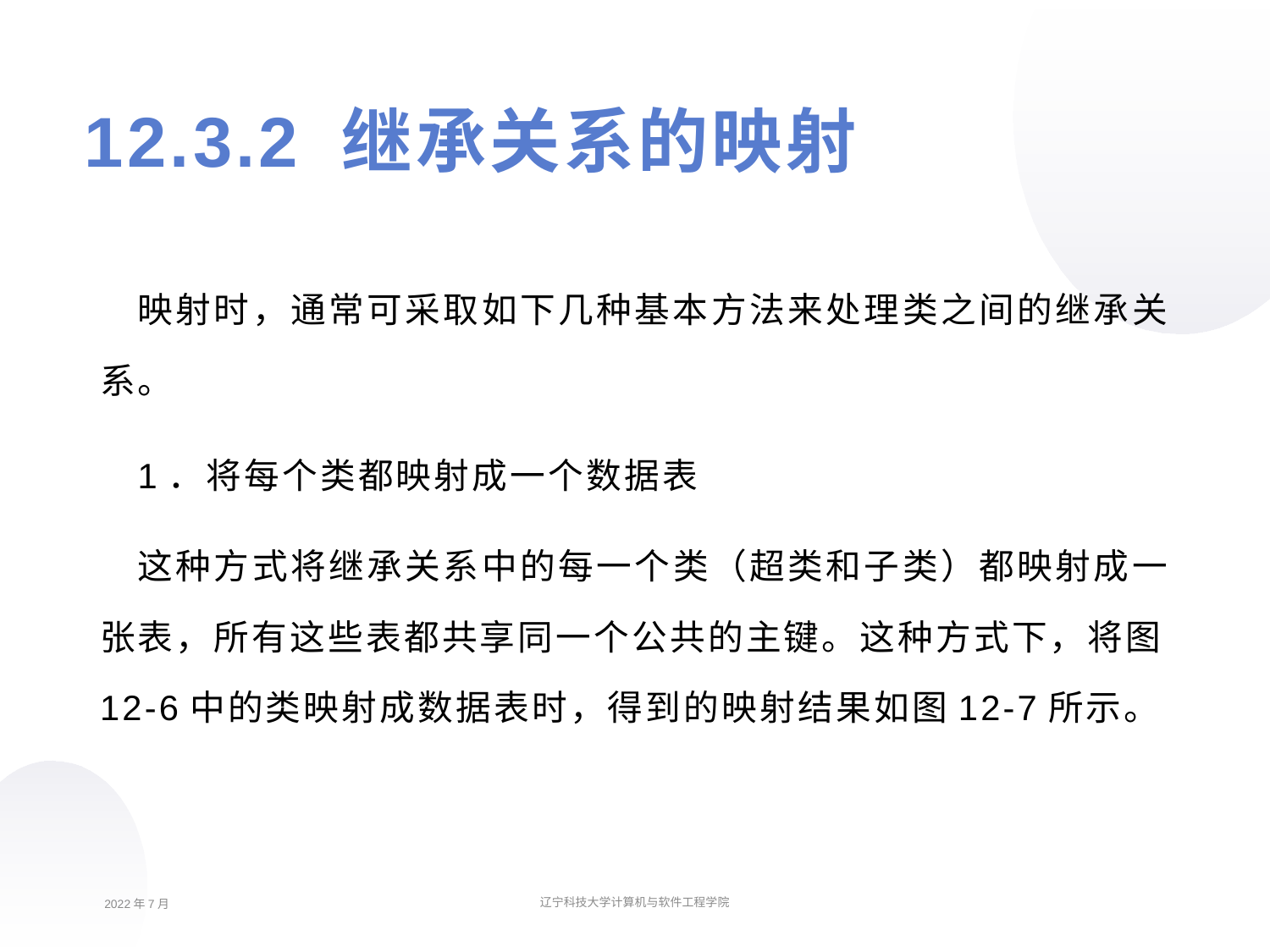

12.3.2 继承关系的映射
映射时，通常可采取如下几种基本方法来处理类之间的继承关系。
1．将每个类都映射成一个数据表
这种方式将继承关系中的每一个类（超类和子类）都映射成一张表，所有这些表都共享同一个公共的主键。这种方式下，将图12-6中的类映射成数据表时，得到的映射结果如图12-7所示。

2022年7月
辽宁科技大学计算机与软件工程学院
35